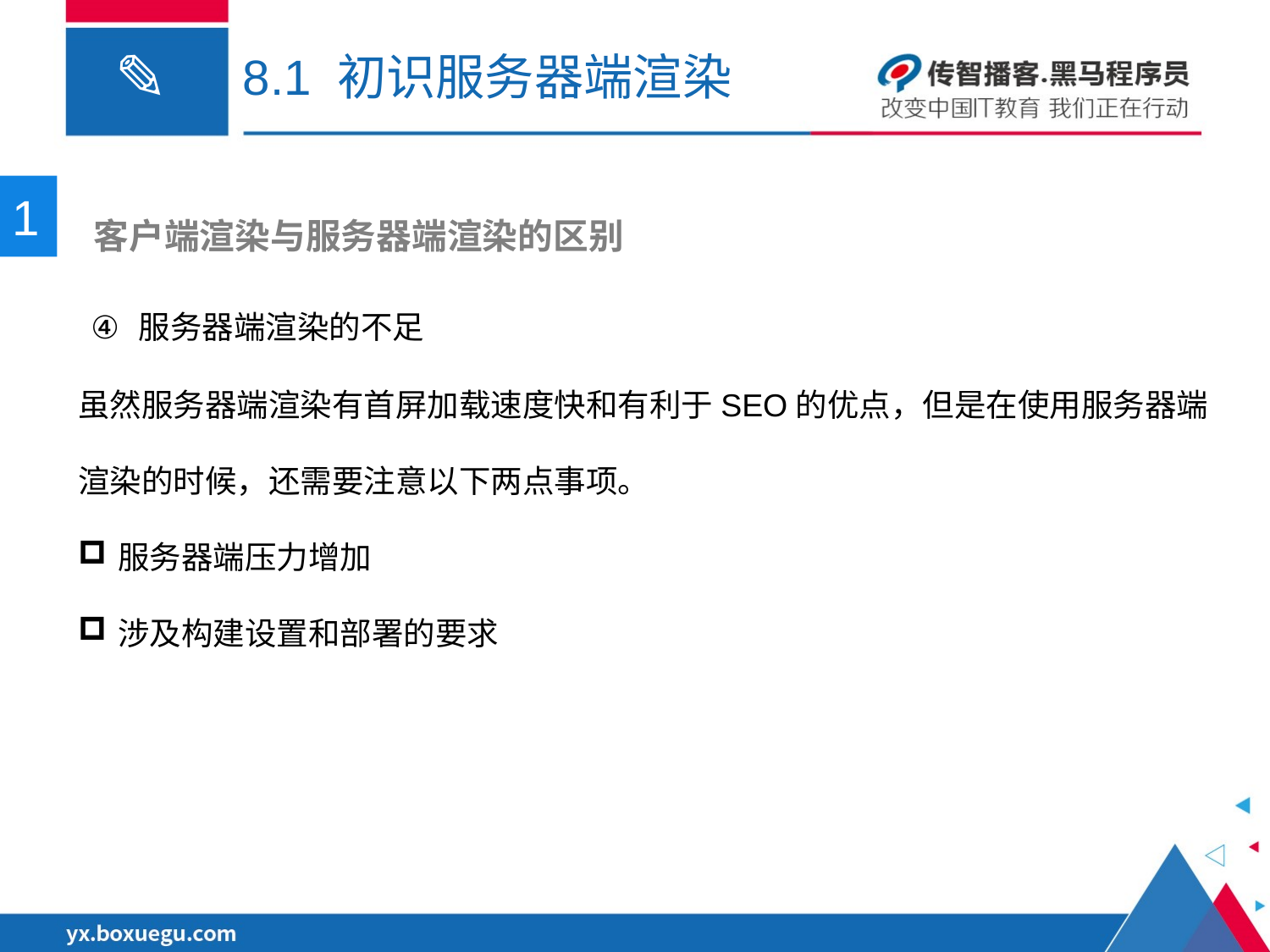

# 8.1 初识服务器端渲染

1
  客户端渲染与服务器端渲染的区别
服务器端渲染的不足
虽然服务器端渲染有首屏加载速度快和有利于SEO的优点，但是在使用服务器端渲染的时候，还需要注意以下两点事项。
服务器端压力增加
涉及构建设置和部署的要求